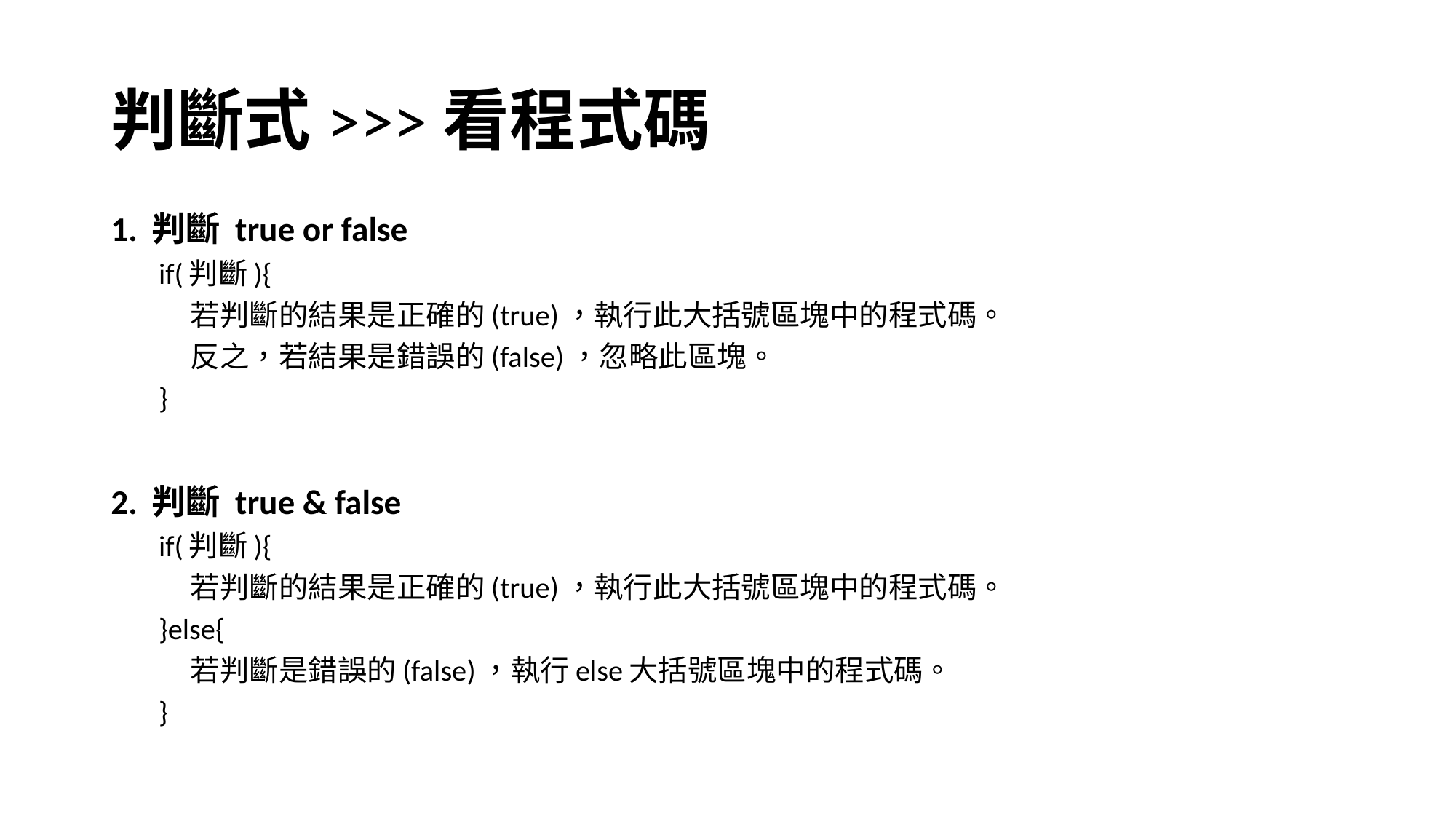

# 判斷式>>>看程式碼
1. 判斷 true or false
if(判斷){
    若判斷的結果是正確的(true)，執行此大括號區塊中的程式碼。
    反之，若結果是錯誤的(false)，忽略此區塊。
}

2. 判斷 true & false
if(判斷){
    若判斷的結果是正確的(true)，執行此大括號區塊中的程式碼。
}else{
    若判斷是錯誤的(false)，執行else大括號區塊中的程式碼。
}